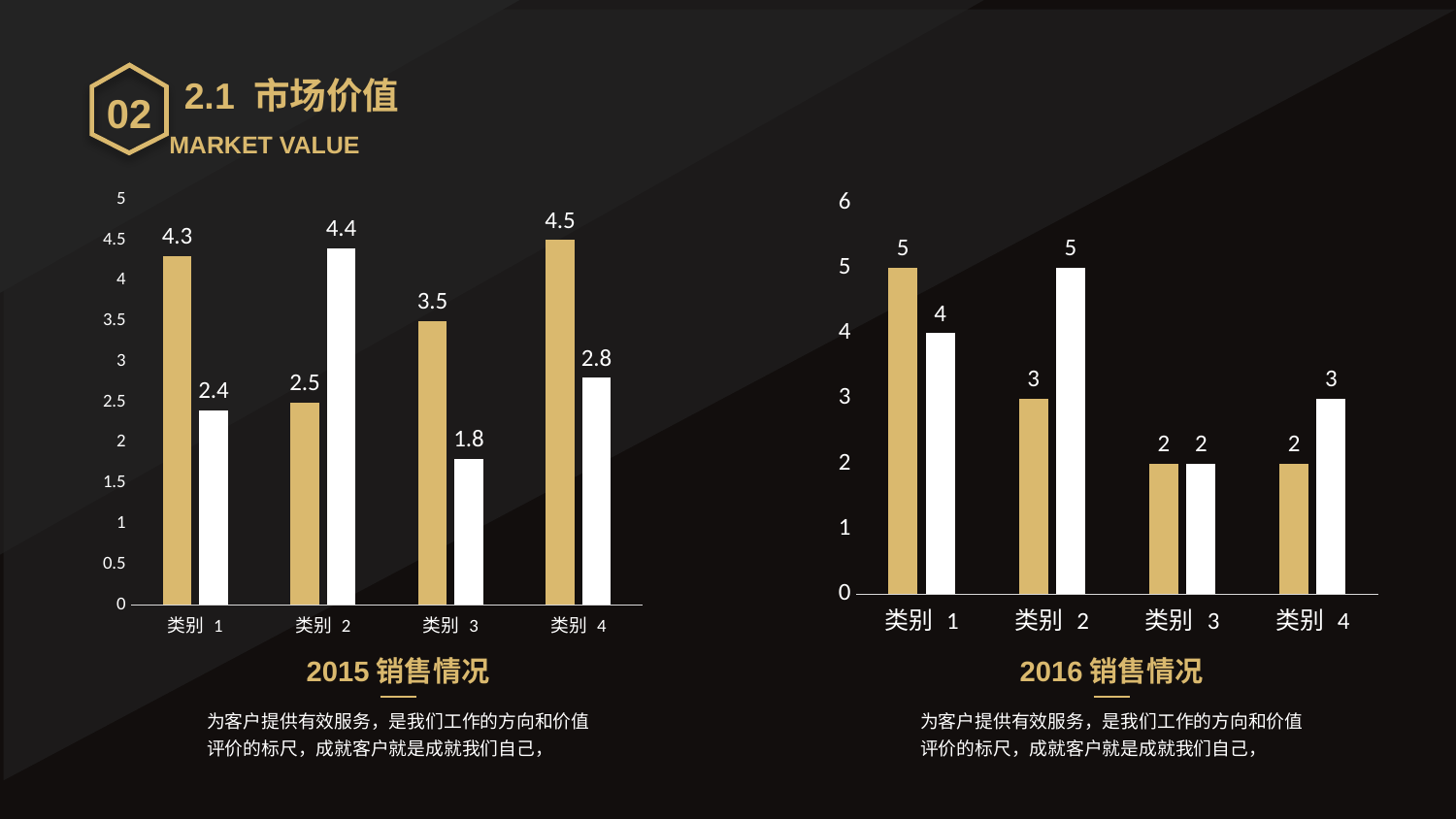

02
2.1 市场价值
MARKET VALUE

### Chart

| Category | 系列 1 | 系列 2 |
|---|---|---|
| 类别 1 | 4.3 | 2.4 |
| 类别 2 | 2.5 | 4.4 |
| 类别 3 | 3.5 | 1.8 |
| 类别 4 | 4.5 | 2.8 |

### Chart

| Category | 系列 1 | 系列 2 |
|---|---|---|
| 类别 1 | 5.0 | 4.0 |
| 类别 2 | 3.0 | 5.0 |
| 类别 3 | 2.0 | 2.0 |
| 类别 4 | 2.0 | 3.0 |
2016销售情况
2015销售情况
为客户提供有效服务，是我们工作的方向和价值评价的标尺，成就客户就是成就我们自己，
为客户提供有效服务，是我们工作的方向和价值评价的标尺，成就客户就是成就我们自己，